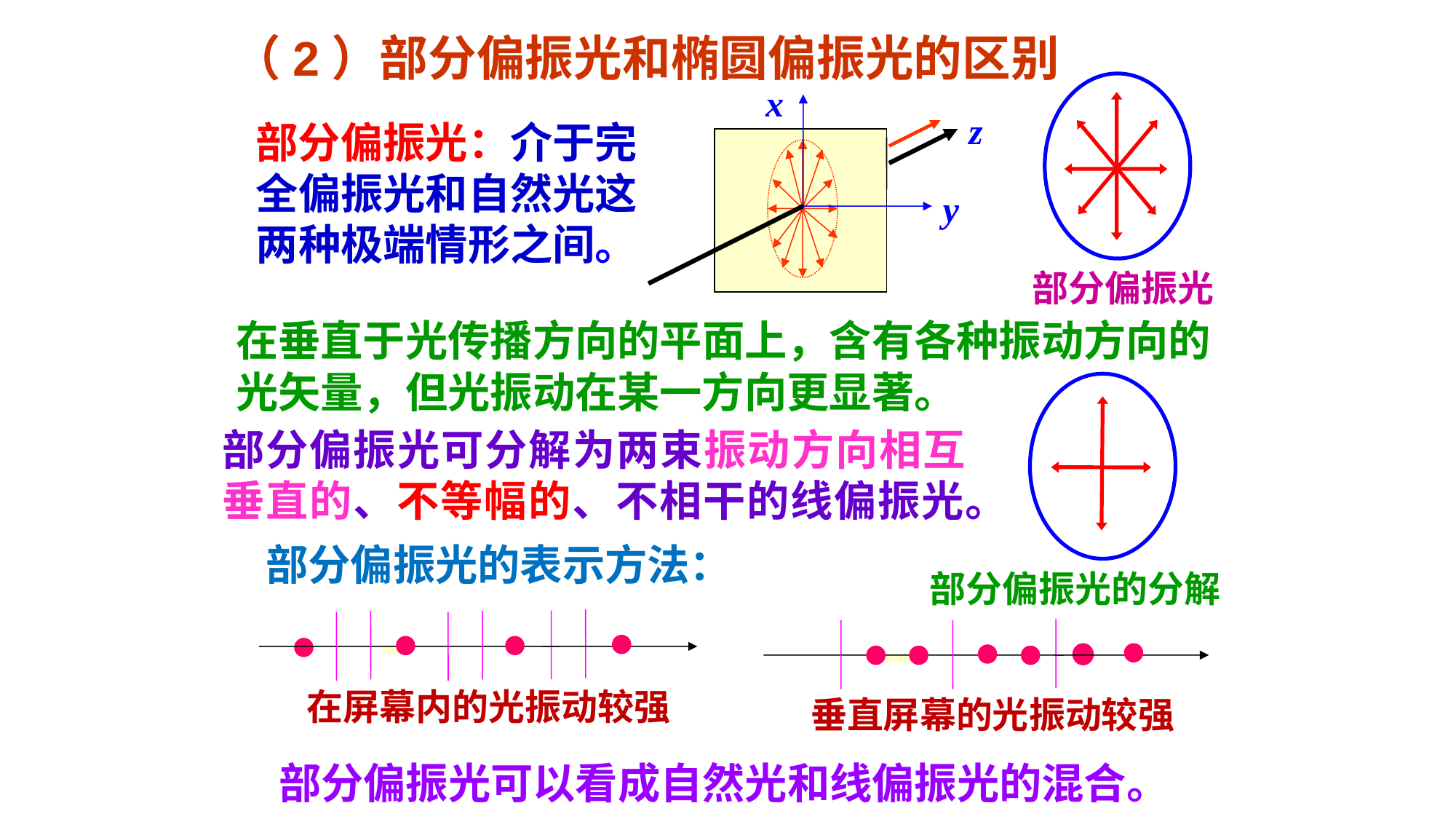

（2）部分偏振光和椭圆偏振光的区别

部分偏振光

x

z

y

部分偏振光：介于完全偏振光和自然光这两种极端情形之间。

在垂直于光传播方向的平面上，含有各种振动方向的光矢量，但光振动在某一方向更显著。

部分偏振光的分解

部分偏振光可分解为两束振动方向相互垂直的、不等幅的、不相干的线偏振光。
部分偏振光的表示方法：

在屏幕内的光振动较强

垂直屏幕的光振动较强
部分偏振光可以看成自然光和线偏振光的混合。